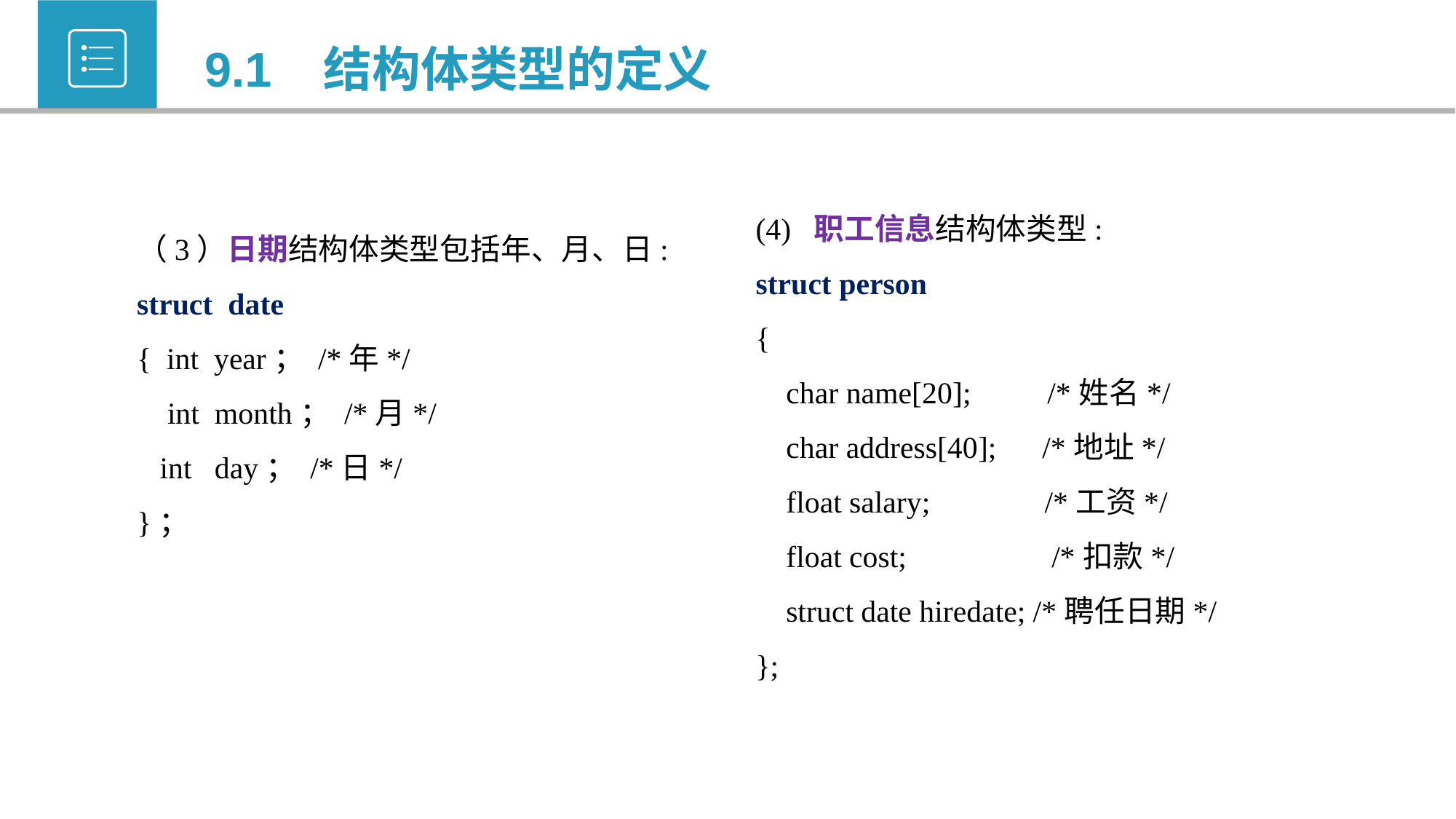

9.1   结构体类型的定义
(4)  职工信息结构体类型:
struct person
{
    char name[20];          /*姓名*/
    char address[40];      /*地址*/
    float salary;               /*工资*/
    float cost;                   /*扣款*/
    struct date hiredate; /*聘任日期*/
};
（3）日期结构体类型包括年、月、日:
struct  date
{  int  year； /*年*/
    int  month； /*月*/
   int   day； /*日*/
}；